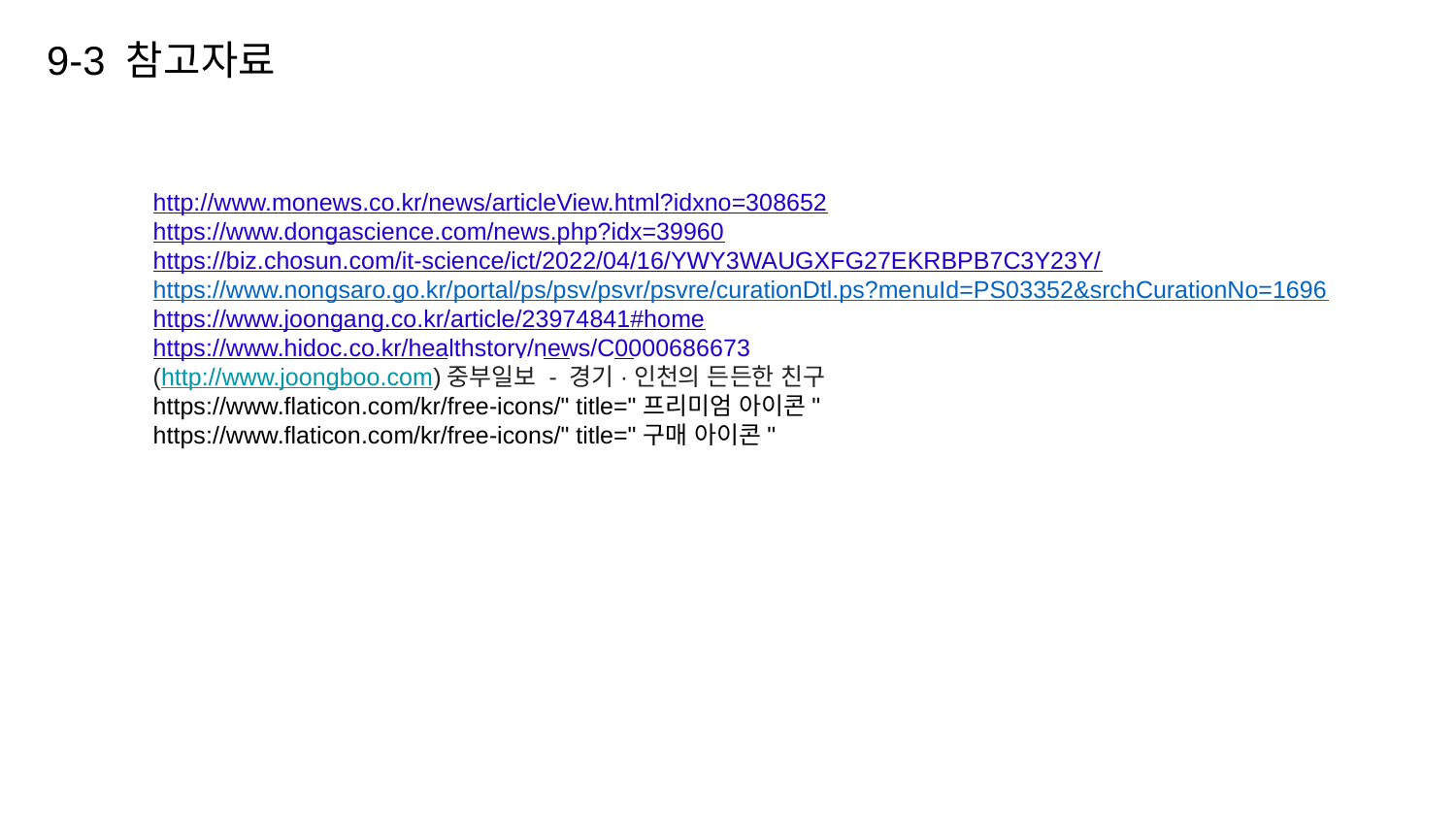

9-3 참고자료
http://www.monews.co.kr/news/articleView.html?idxno=308652
https://www.dongascience.com/news.php?idx=39960
https://biz.chosun.com/it-science/ict/2022/04/16/YWY3WAUGXFG27EKRBPB7C3Y23Y/
https://www.nongsaro.go.kr/portal/ps/psv/psvr/psvre/curationDtl.ps?menuId=PS03352&srchCurationNo=1696
https://www.joongang.co.kr/article/23974841#home
https://www.hidoc.co.kr/healthstory/news/C0000686673
(http://www.joongboo.com)중부일보 - 경기·인천의 든든한 친구
https://www.flaticon.com/kr/free-icons/" title="프리미엄 아이콘"
https://www.flaticon.com/kr/free-icons/" title="구매 아이콘"